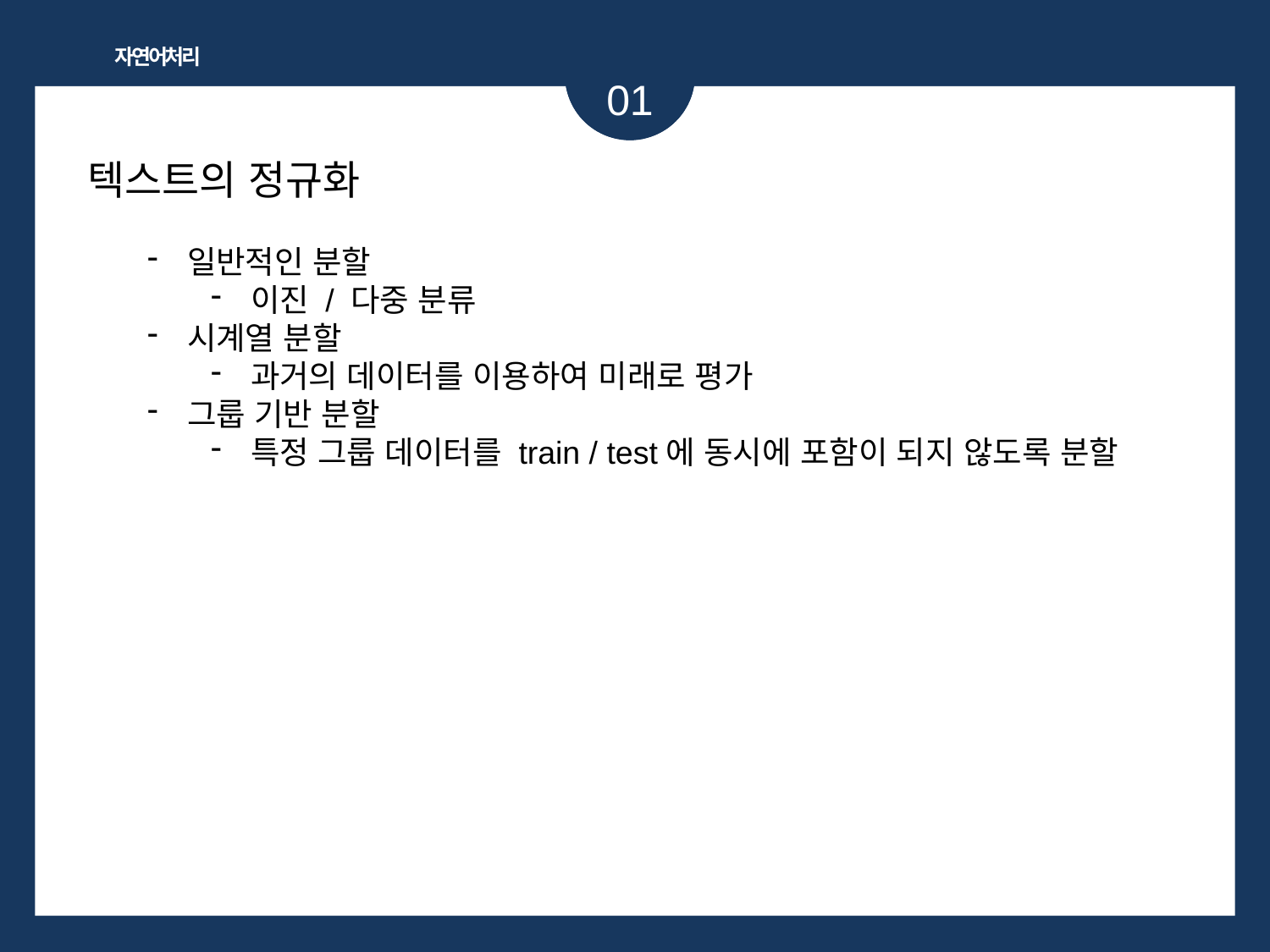

자연어처리
01
텍스트의 정규화
일반적인 분할
이진 / 다중 분류
시계열 분할
과거의 데이터를 이용하여 미래로 평가
그룹 기반 분할
특정 그룹 데이터를 train / test에 동시에 포함이 되지 않도록 분할